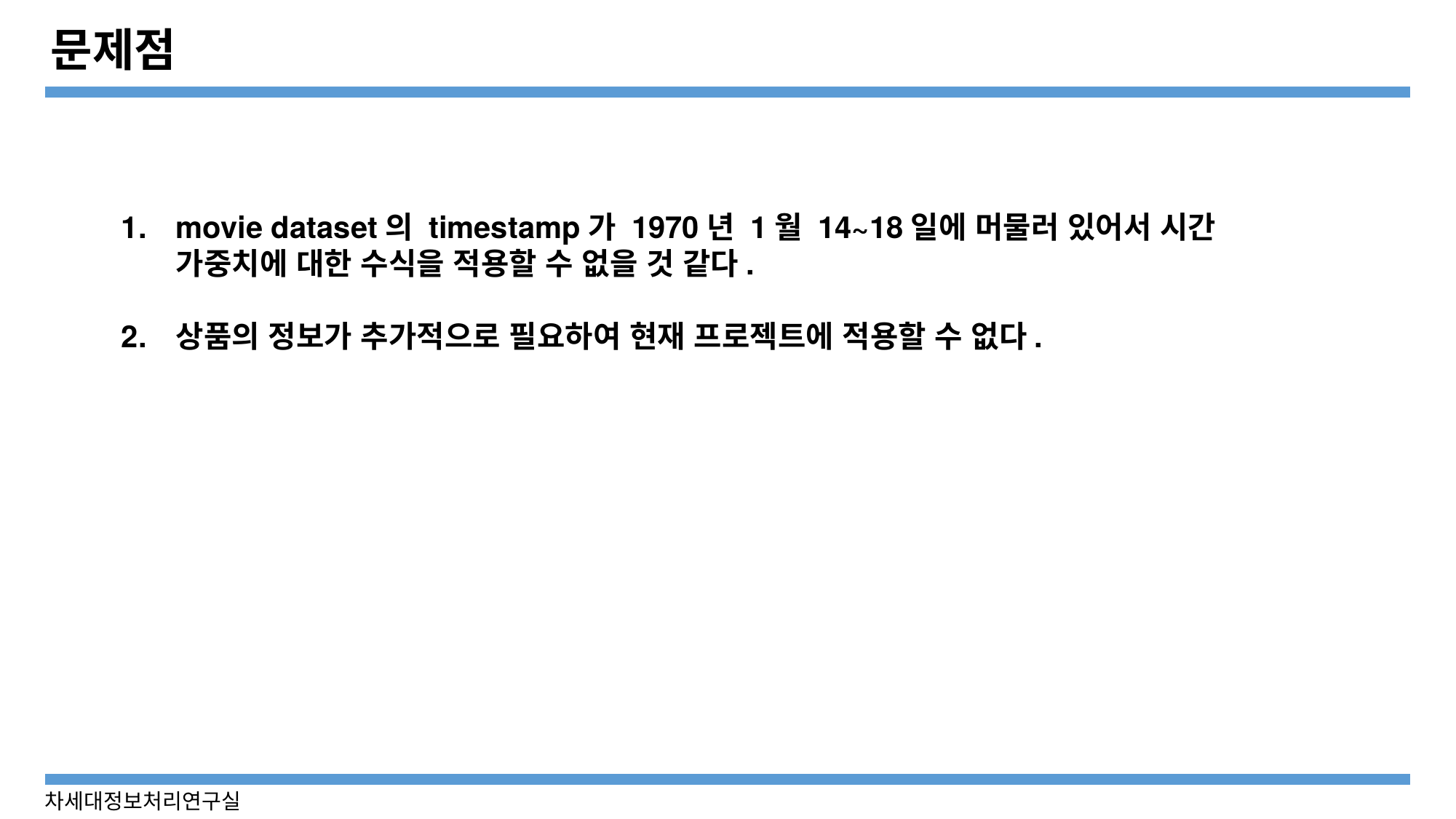

# 문제점
movie dataset의 timestamp가 1970년 1월 14~18일에 머물러 있어서 시간 가중치에 대한 수식을 적용할 수 없을 것 같다.

상품의 정보가 추가적으로 필요하여 현재 프로젝트에 적용할 수 없다.